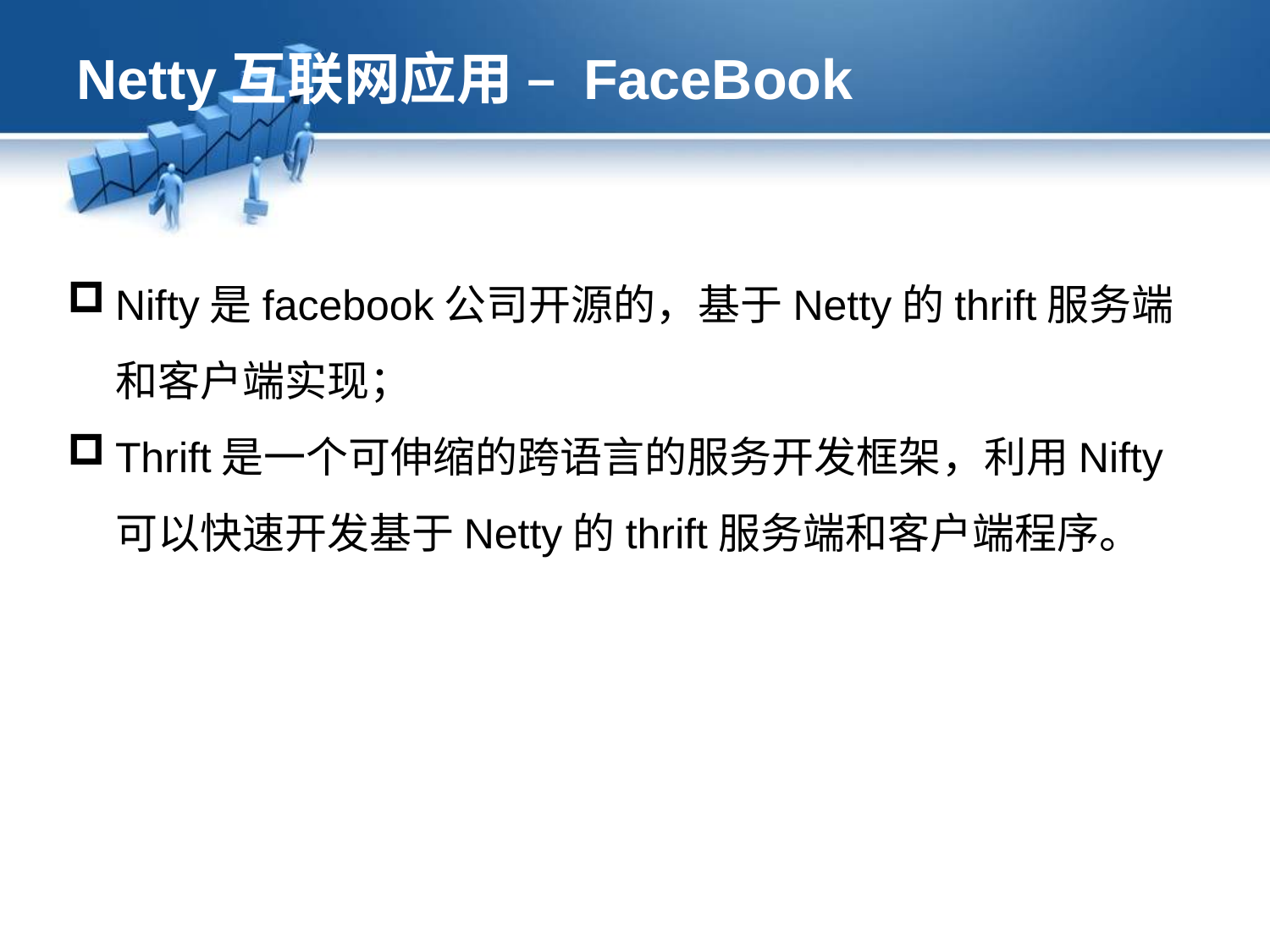

# Netty互联网应用 – FaceBook
Nifty是facebook公司开源的，基于Netty的thrift服务端和客户端实现；
Thrift是一个可伸缩的跨语言的服务开发框架，利用Nifty可以快速开发基于Netty的thrift服务端和客户端程序。